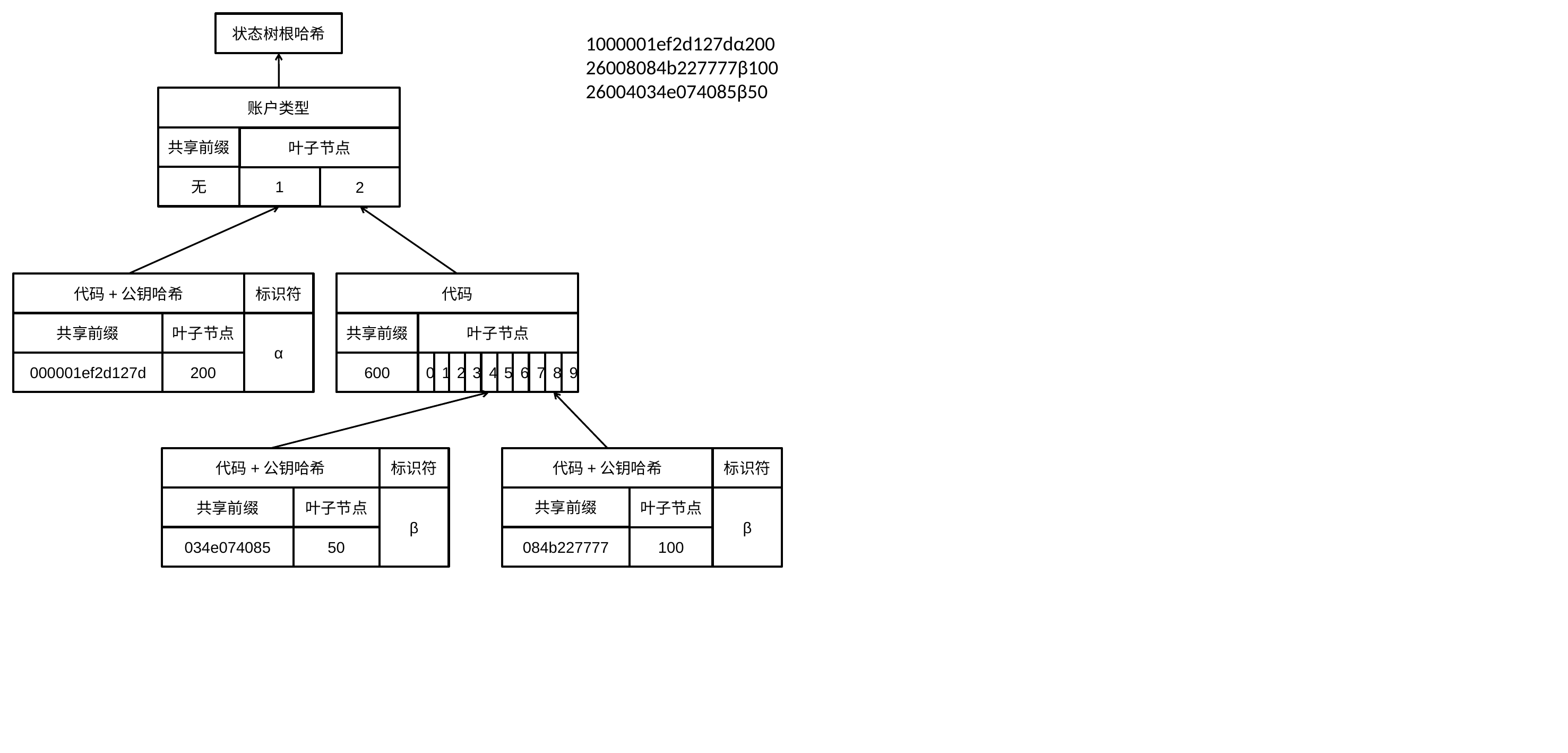

状态树根哈希
1000001ef2d127dα200
26008084b227777β100
26004034e074085β50
账户类型
共享前缀
叶子节点
无
1
2
代码
代码+公钥哈希
标识符
共享前缀
共享前缀
叶子节点
α
叶子节点
600
6
7
8
9
000001ef2d127d
200
0
1
2
3
4
5
代码+公钥哈希
标识符
代码+公钥哈希
标识符
共享前缀
叶子节点
共享前缀
β
叶子节点
β
50
084b227777
034e074085
100